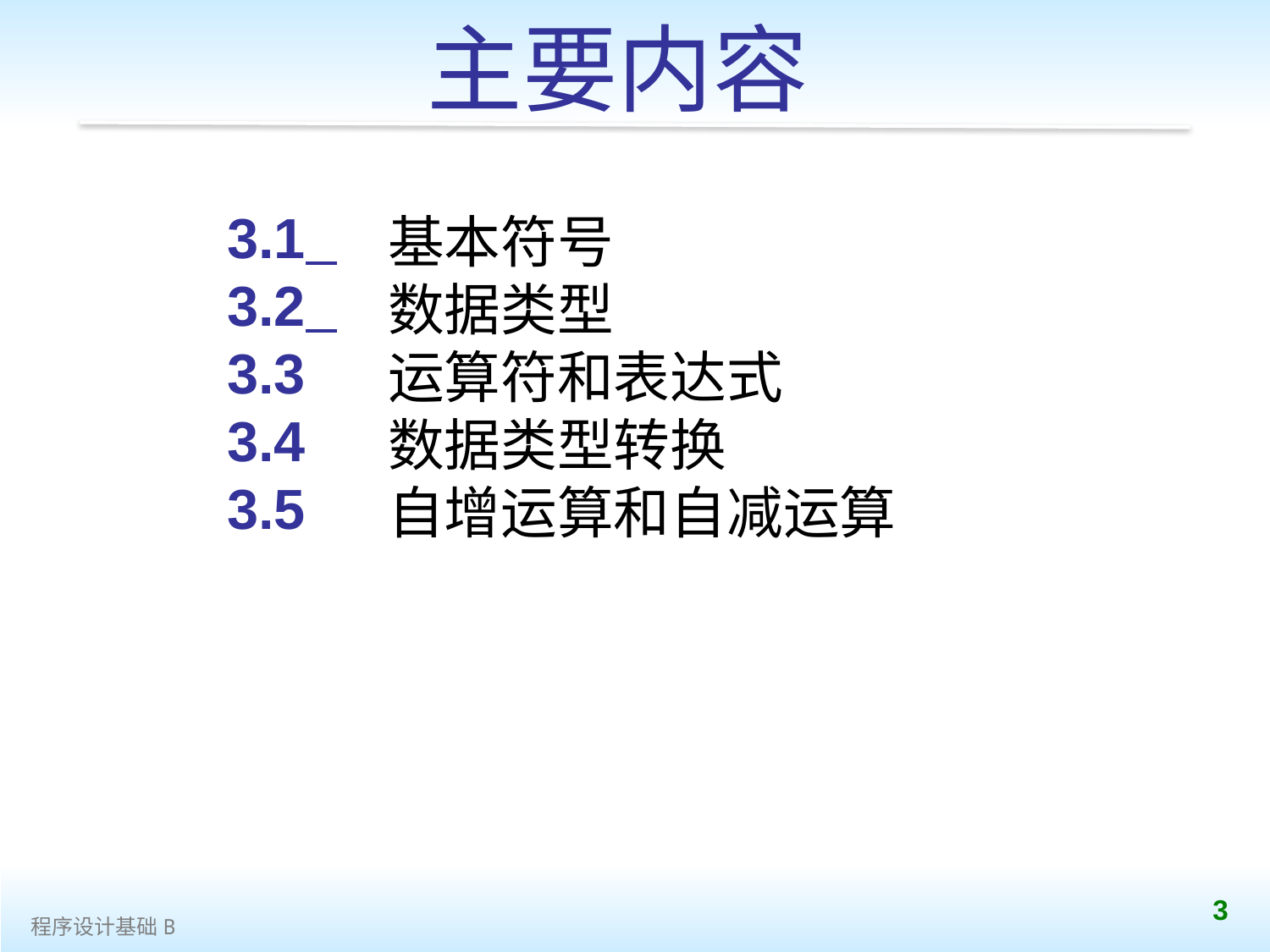

主要内容
3.1
3.2
3.3
3.4
3.5
基本符号
数据类型
运算符和表达式
数据类型转换
自增运算和自减运算
 3